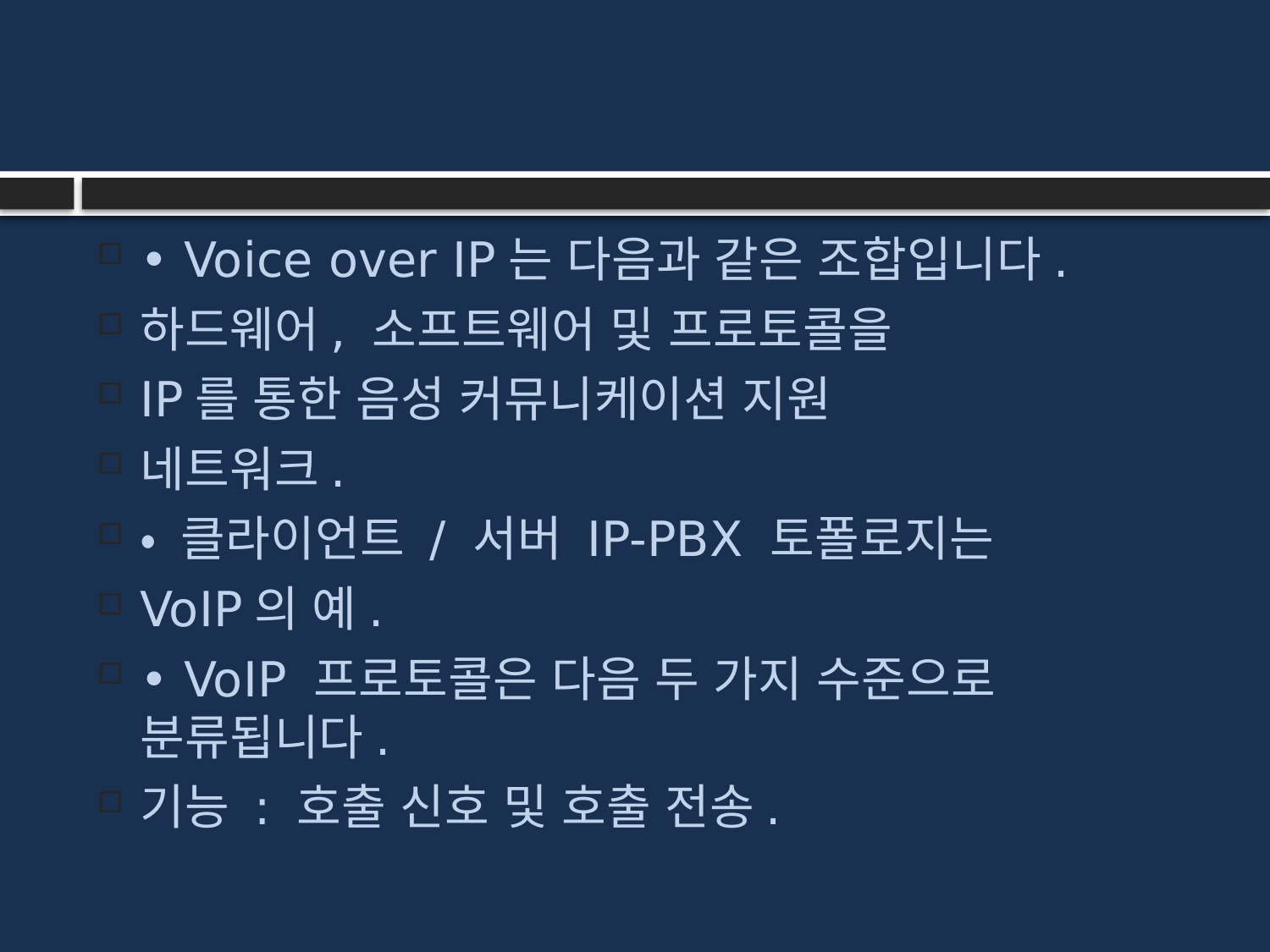

#
• Voice over IP는 다음과 같은 조합입니다.
하드웨어, 소프트웨어 및 프로토콜을
IP를 통한 음성 커뮤니케이션 지원
네트워크.
• 클라이언트 / 서버 IP-PBX 토폴로지는
VoIP의 예.
• VoIP 프로토콜은 다음 두 가지 수준으로 분류됩니다.
기능 : 호출 신호 및 호출 전송.